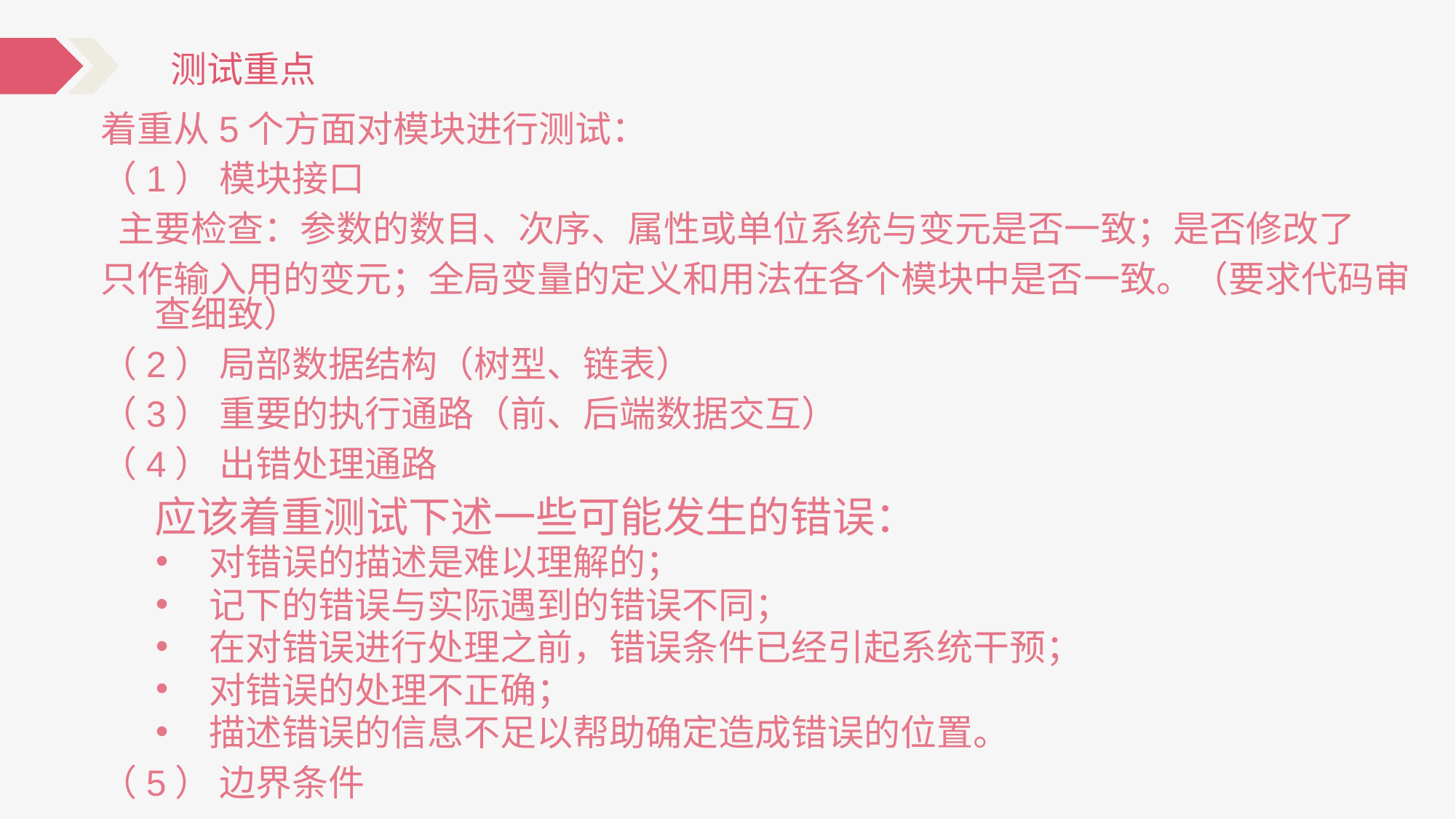

测试重点

着重从5个方面对模块进行测试：
（1） 模块接口
 主要检查：参数的数目、次序、属性或单位系统与变元是否一致；是否修改了
只作输入用的变元；全局变量的定义和用法在各个模块中是否一致。（要求代码审查细致）
（2） 局部数据结构（树型、链表）
（3） 重要的执行通路（前、后端数据交互）
（4） 出错处理通路
	应该着重测试下述一些可能发生的错误：
对错误的描述是难以理解的；
记下的错误与实际遇到的错误不同；
在对错误进行处理之前，错误条件已经引起系统干预；
对错误的处理不正确；
描述错误的信息不足以帮助确定造成错误的位置。
（5） 边界条件